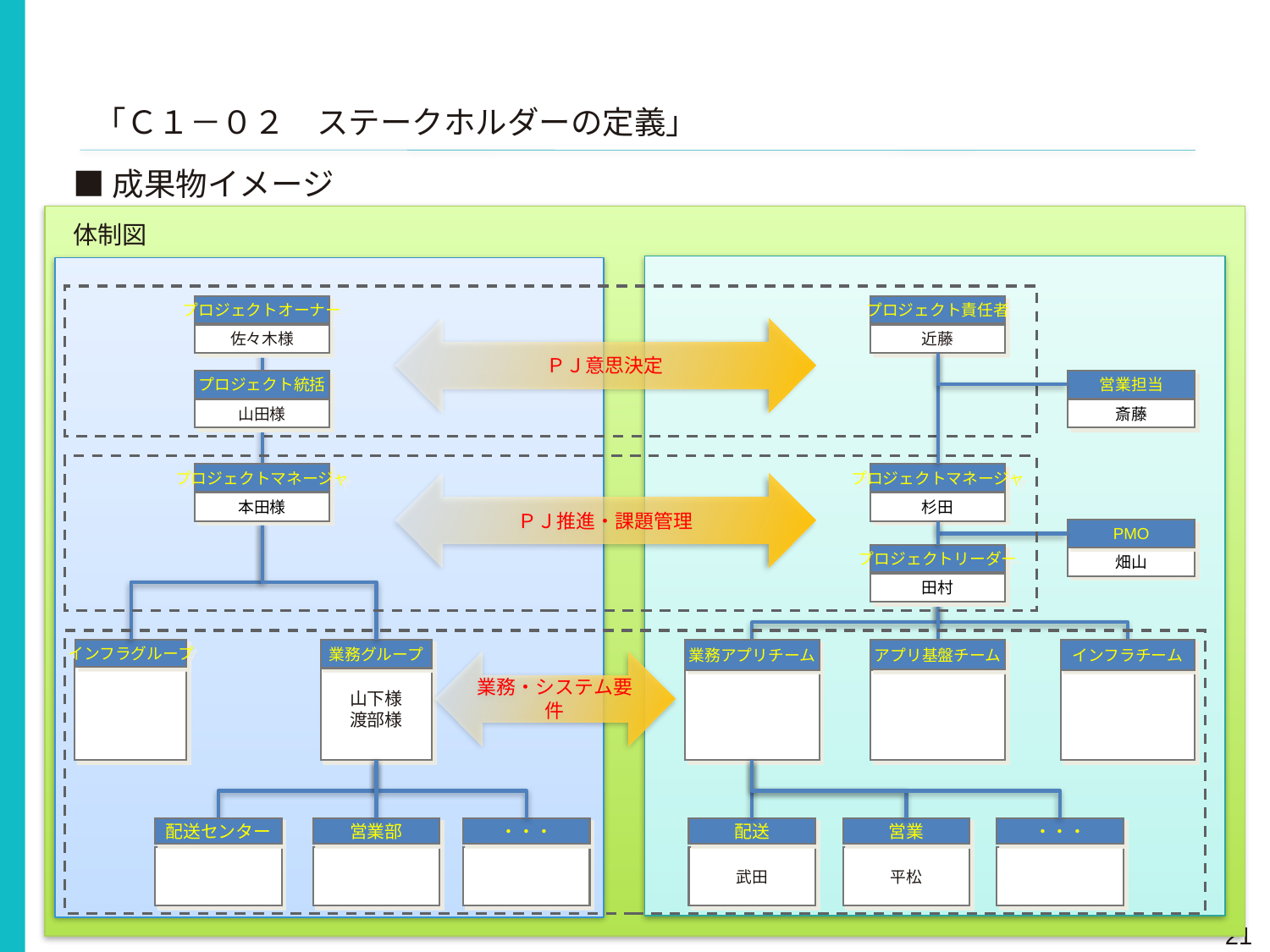

「Ｃ１－０２　ステークホルダーの定義」
■成果物イメージ

体制図

プロジェクトオーナー
佐々木様
プロジェクト責任者
近藤
ＰＪ意思決定
プロジェクト統括
山田様
営業担当
斎藤

プロジェクトマネージャ
本田様
プロジェクトマネージャ
杉田
ＰＪ推進・課題管理
PMO
畑山
プロジェクトリーダー
田村

業務グループ
山下様
渡部様
アプリ基盤チーム

インフラチーム

業務アプリチーム

インフラグループ

業務・システム要件
配送センター

営業部

・・・

配送
武田
営業
平松
・・・

21